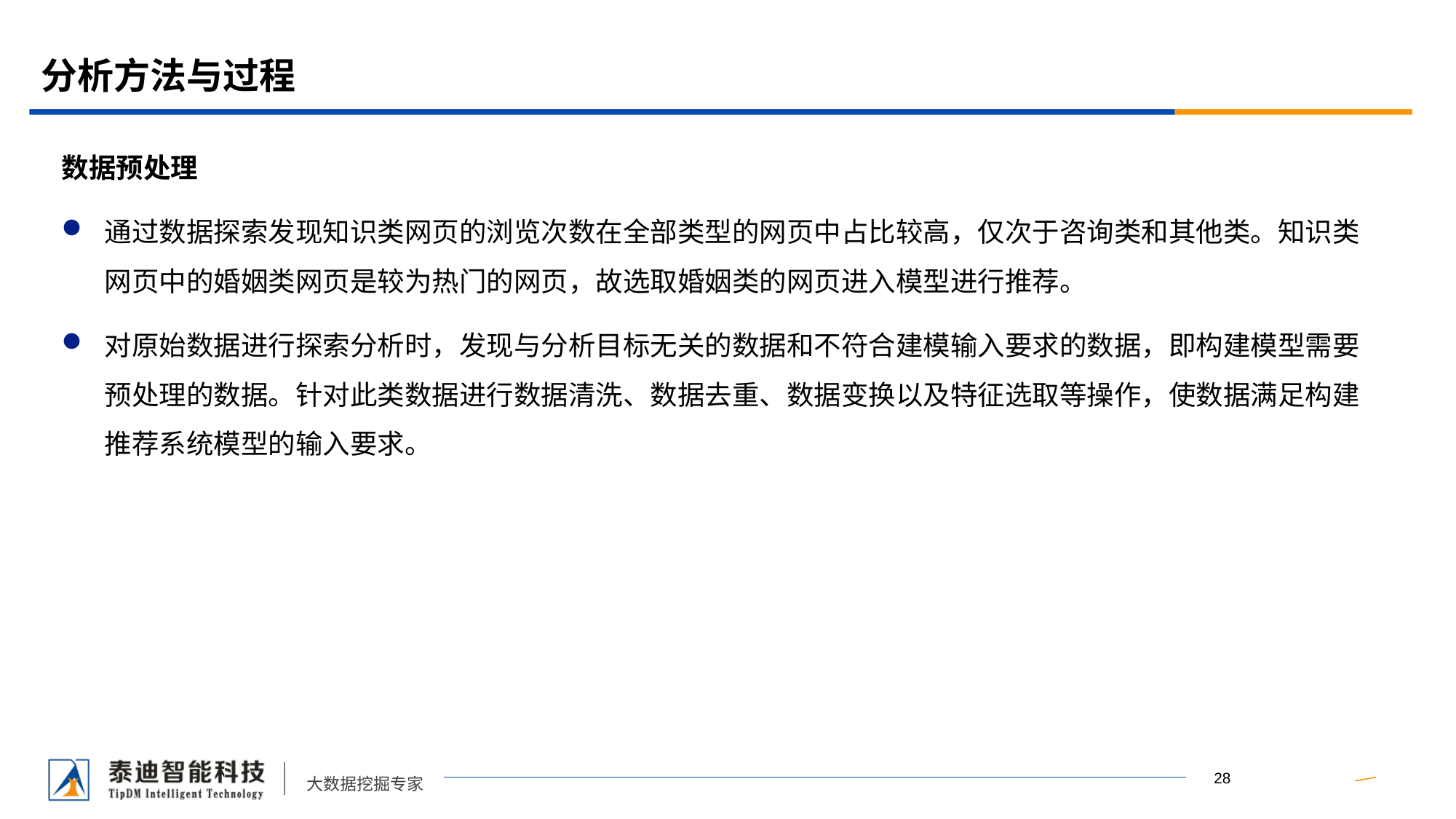

# 分析方法与过程
数据预处理
通过数据探索发现知识类网页的浏览次数在全部类型的网页中占比较高，仅次于咨询类和其他类。知识类网页中的婚姻类网页是较为热门的网页，故选取婚姻类的网页进入模型进行推荐。
对原始数据进行探索分析时，发现与分析目标无关的数据和不符合建模输入要求的数据，即构建模型需要预处理的数据。针对此类数据进行数据清洗、数据去重、数据变换以及特征选取等操作，使数据满足构建推荐系统模型的输入要求。